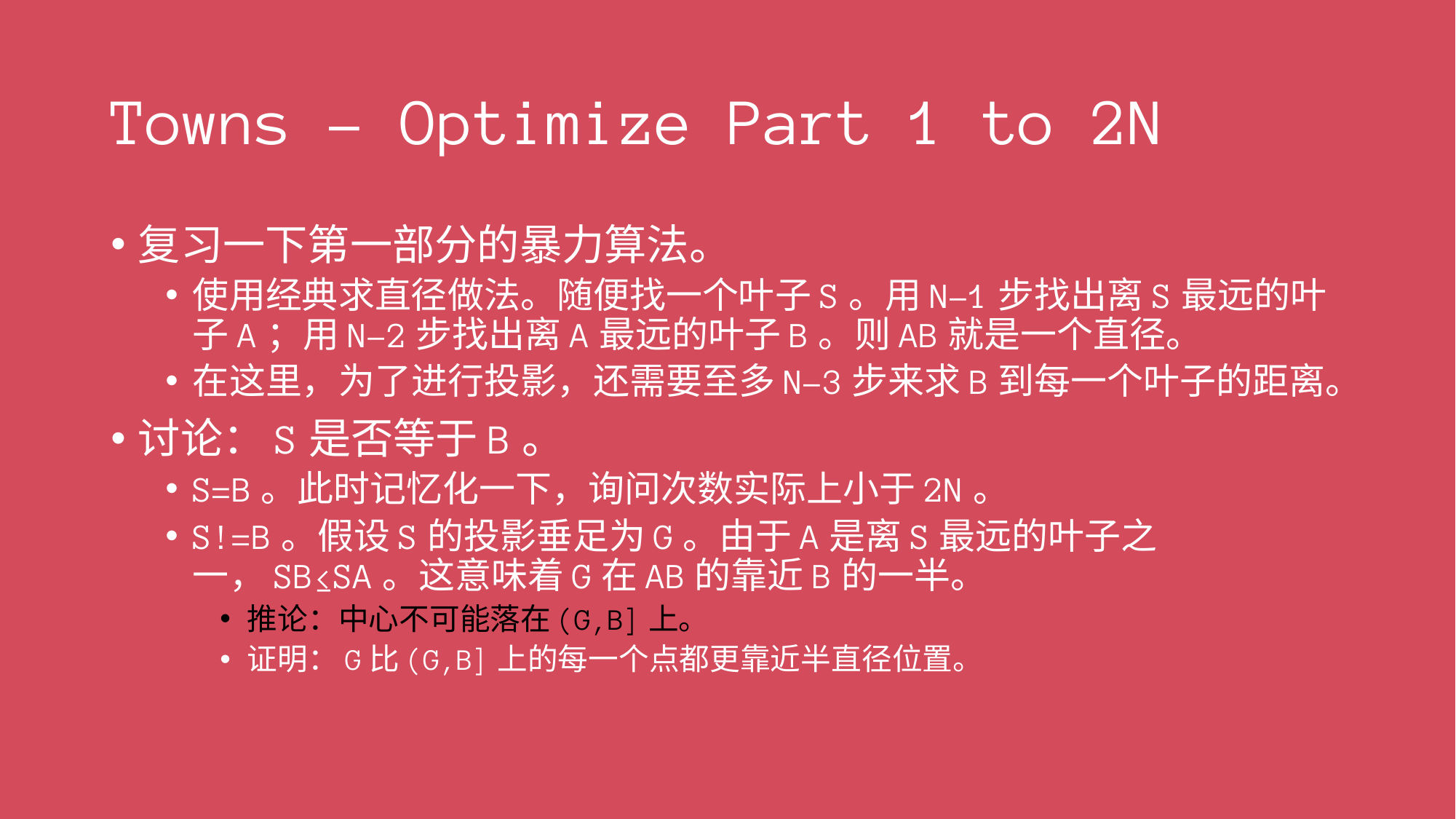

# Towns - Optimize Part 1 to 2N
复习一下第一部分的暴力算法。
使用经典求直径做法。随便找一个叶子S。用N-1步找出离S最远的叶子A；用N-2步找出离A最远的叶子B。则AB就是一个直径。
在这里，为了进行投影，还需要至多N-3步来求B到每一个叶子的距离。
讨论：S是否等于B。
S=B。此时记忆化一下，询问次数实际上小于2N。
S!=B。假设S的投影垂足为G。由于A是离S最远的叶子之一，SB≤SA。这意味着G在AB的靠近B的一半。
推论：中心不可能落在(G,B]上。
证明：G比(G,B]上的每一个点都更靠近半直径位置。